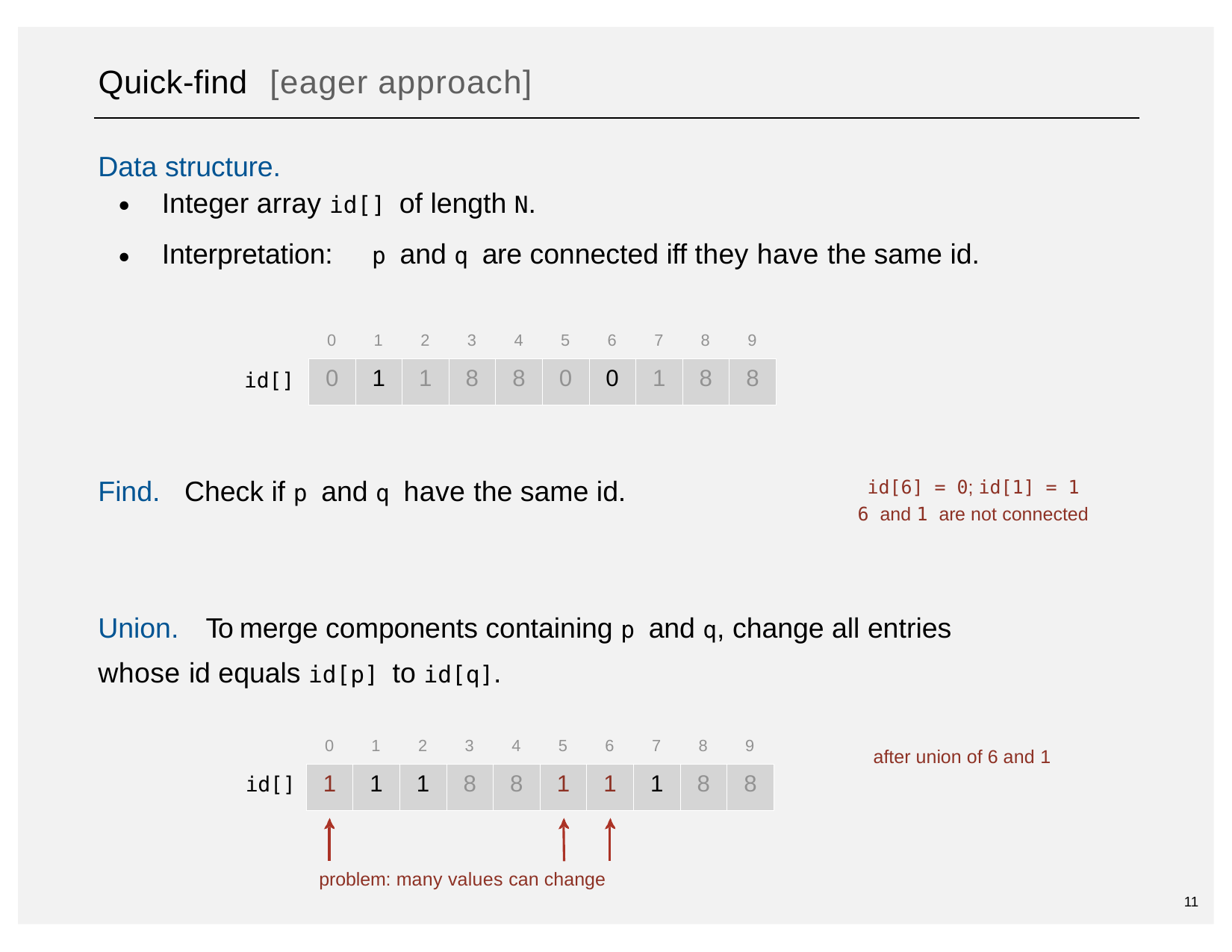

# Quick-find	[eager approach]
Data structure.
・Integer array id[] of length N.
・Interpretation:	p and q are connected iff they have the same id.
0
1
2
3
4
5
6
7
8
9
| 0 | 1 | 1 | 8 | 8 | 0 | 0 | 1 | 8 | 8 |
| --- | --- | --- | --- | --- | --- | --- | --- | --- | --- |
id[]
id[6] = 0; id[1] = 1
6 and 1 are not connected
Find.	Check if p and q have the same id.
Union.	To merge components containing p and q, change all entries  whose id equals id[p] to id[q].
0
1
2
3
4
5
6
7
8
9
after union of 6 and 1
| 1 | 1 | 1 | 8 | 8 | 1 | 1 | 1 | 8 | 8 |
| --- | --- | --- | --- | --- | --- | --- | --- | --- | --- |
id[]

problem: many values can change
11